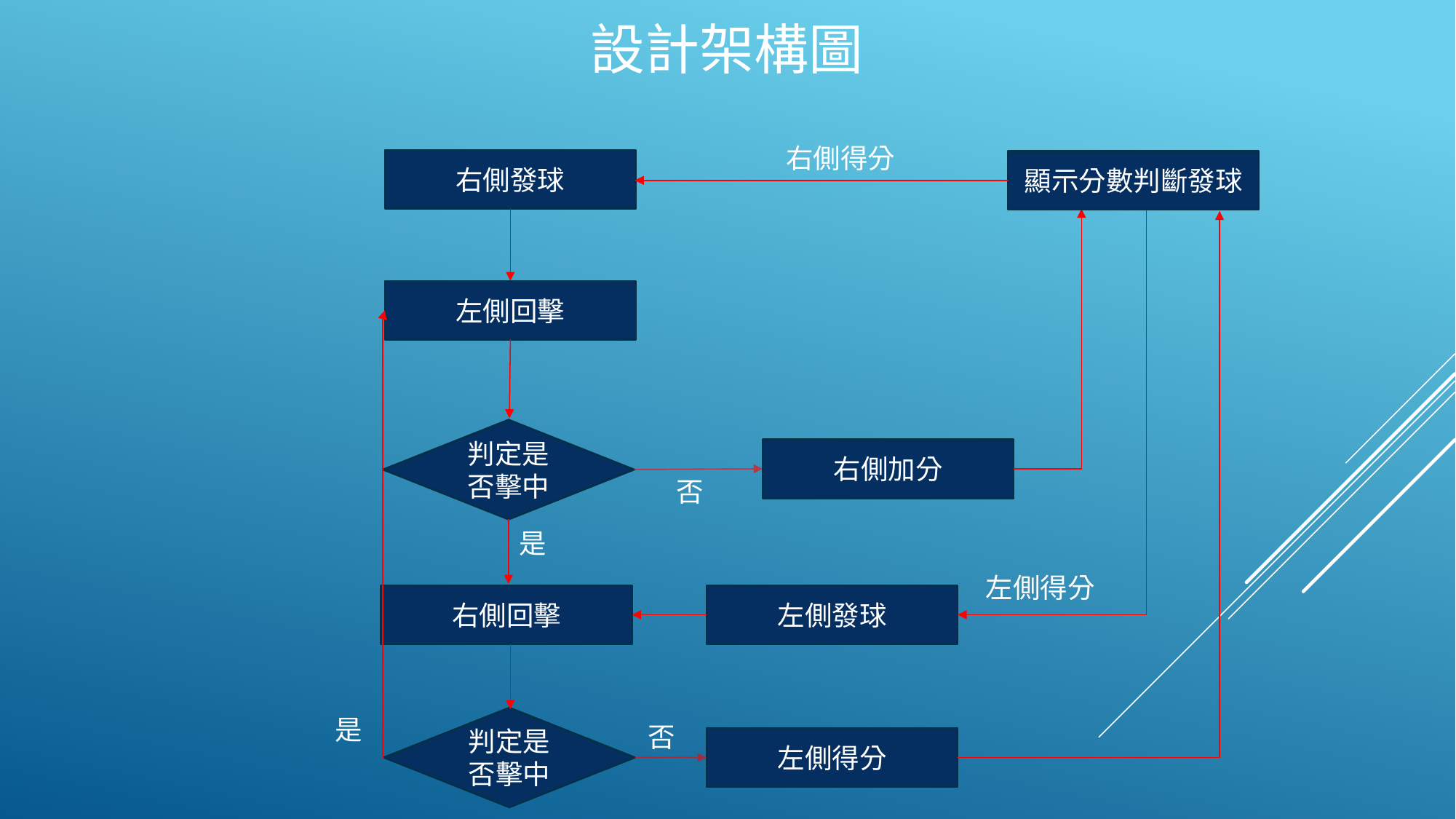

# 設計架構圖
右側得分
右側發球
顯示分數判斷發球
左側回擊
判定是否擊中
右側加分
否
是
左側得分
右側回擊
左側發球
是

判定是否擊中
否
左側得分